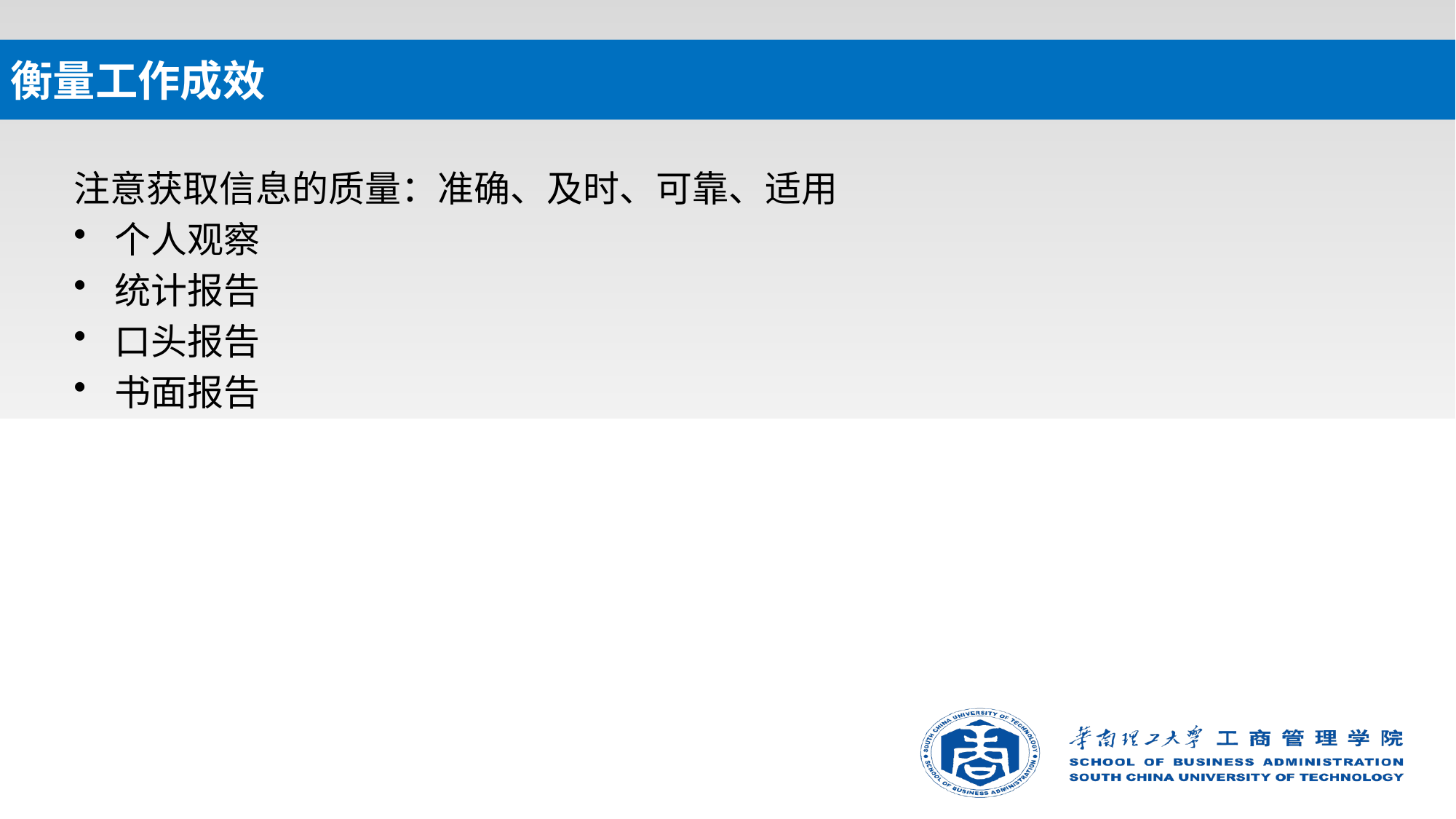

# 衡量工作成效
注意获取信息的质量：准确、及时、可靠、适用
个人观察
统计报告
口头报告
书面报告